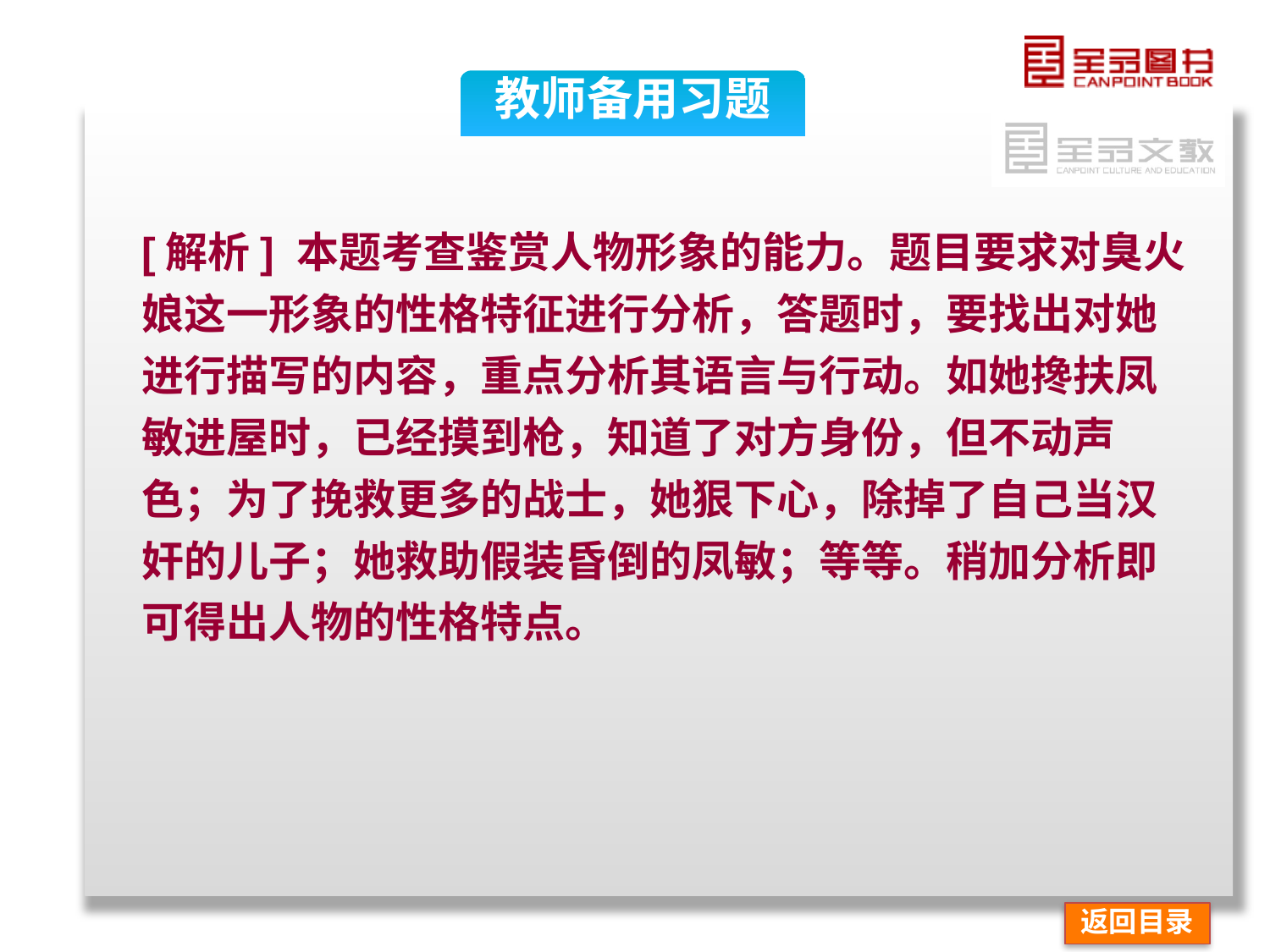

教师备用习题
[解析] 本题考查鉴赏人物形象的能力。题目要求对臭火娘这一形象的性格特征进行分析，答题时，要找出对她进行描写的内容，重点分析其语言与行动。如她搀扶凤敏进屋时，已经摸到枪，知道了对方身份，但不动声色；为了挽救更多的战士，她狠下心，除掉了自己当汉奸的儿子；她救助假装昏倒的凤敏；等等。稍加分析即可得出人物的性格特点。
返回目录